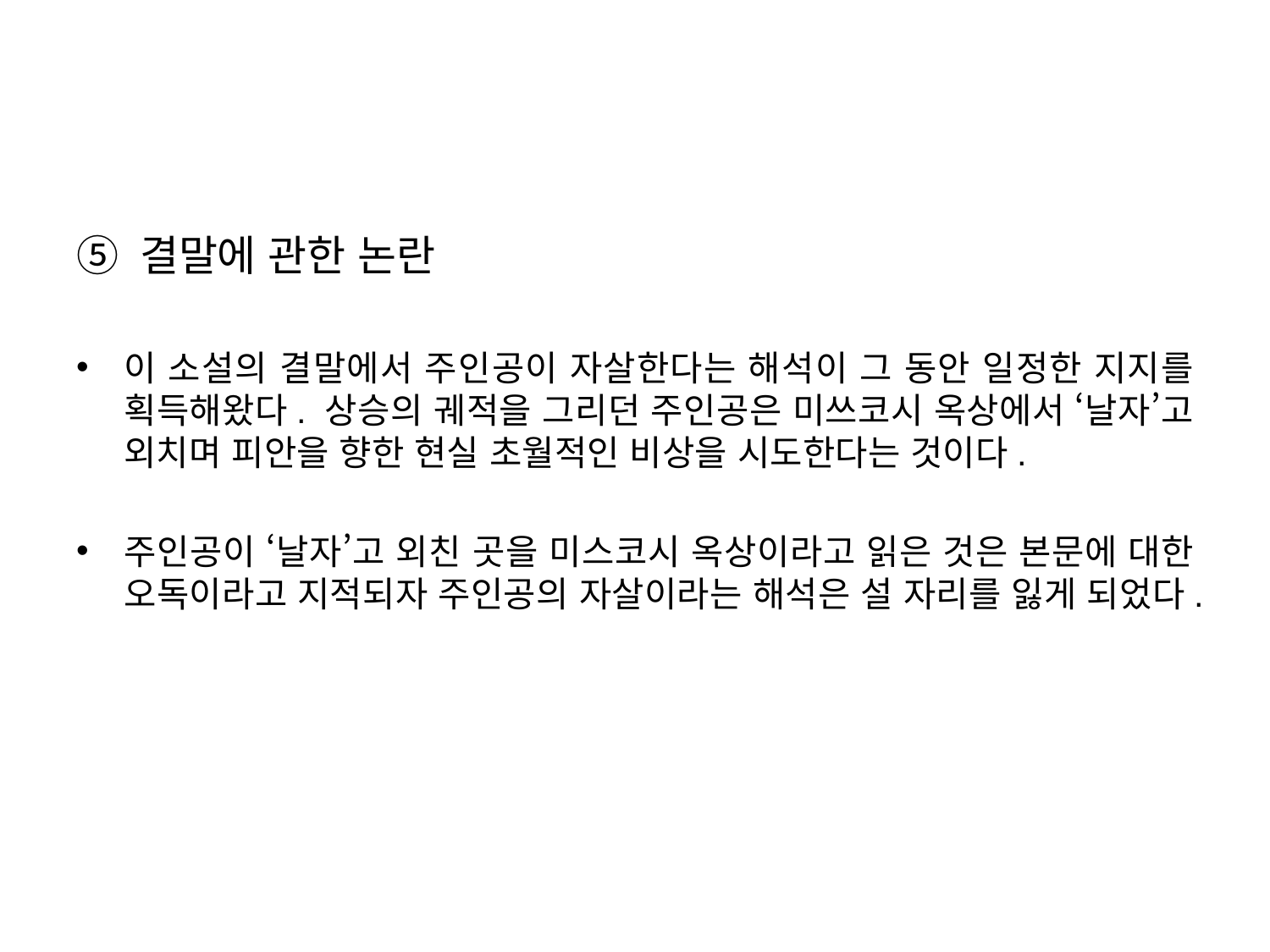

결말에 관한 논란

이 소설의 결말에서 주인공이 자살한다는 해석이 그 동안 일정한 지지를 획득해왔다. 상승의 궤적을 그리던 주인공은 미쓰코시 옥상에서 ‘날자’고 외치며 피안을 향한 현실 초월적인 비상을 시도한다는 것이다.

주인공이 ‘날자’고 외친 곳을 미스코시 옥상이라고 읽은 것은 본문에 대한 오독이라고 지적되자 주인공의 자살이라는 해석은 설 자리를 잃게 되었다.